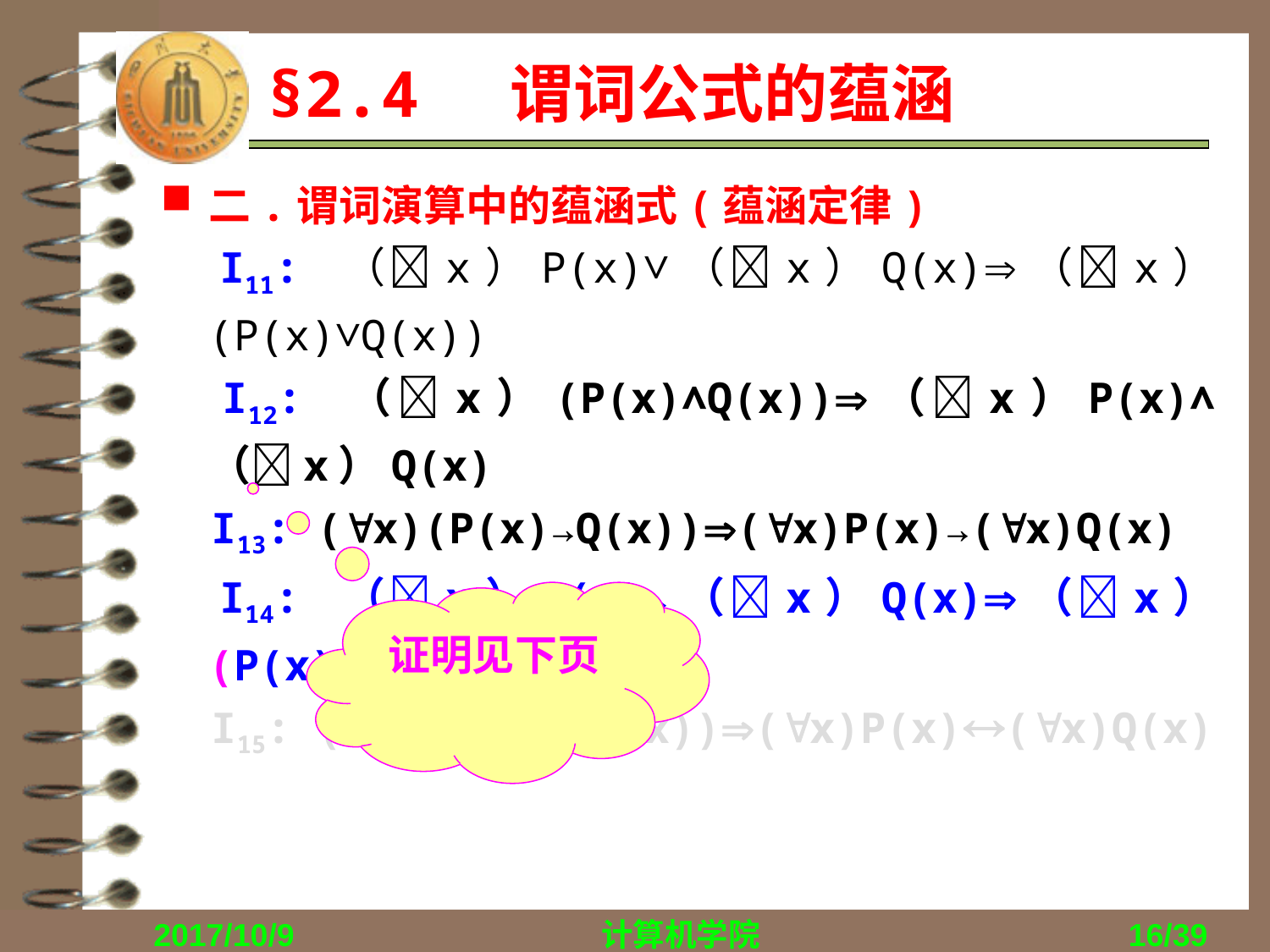

# §2.4  谓词公式的蕴涵
二.谓词演算中的蕴涵式(蕴涵定律)
  I11: （∀x）P(x)∨（∀x）Q(x)⇒（∀x）(P(x)∨Q(x))
  I12: （∃x）(P(x)∧Q(x))⇒（∃x）P(x)∧（∃x）Q(x)
  I13: (∀x)(P(x)→Q(x))⇒(∀x)P(x)→(∀x)Q(x)
  I14: （∃x）P(x)→（∀x）Q(x)⇒（∀x）(P(x)→Q(x))
  I15: (∀x)(P(x)↔Q(x))⇒(∀x)P(x)↔(∀x)Q(x)
证明见下页
2017/10/9
计算机学院
16/39